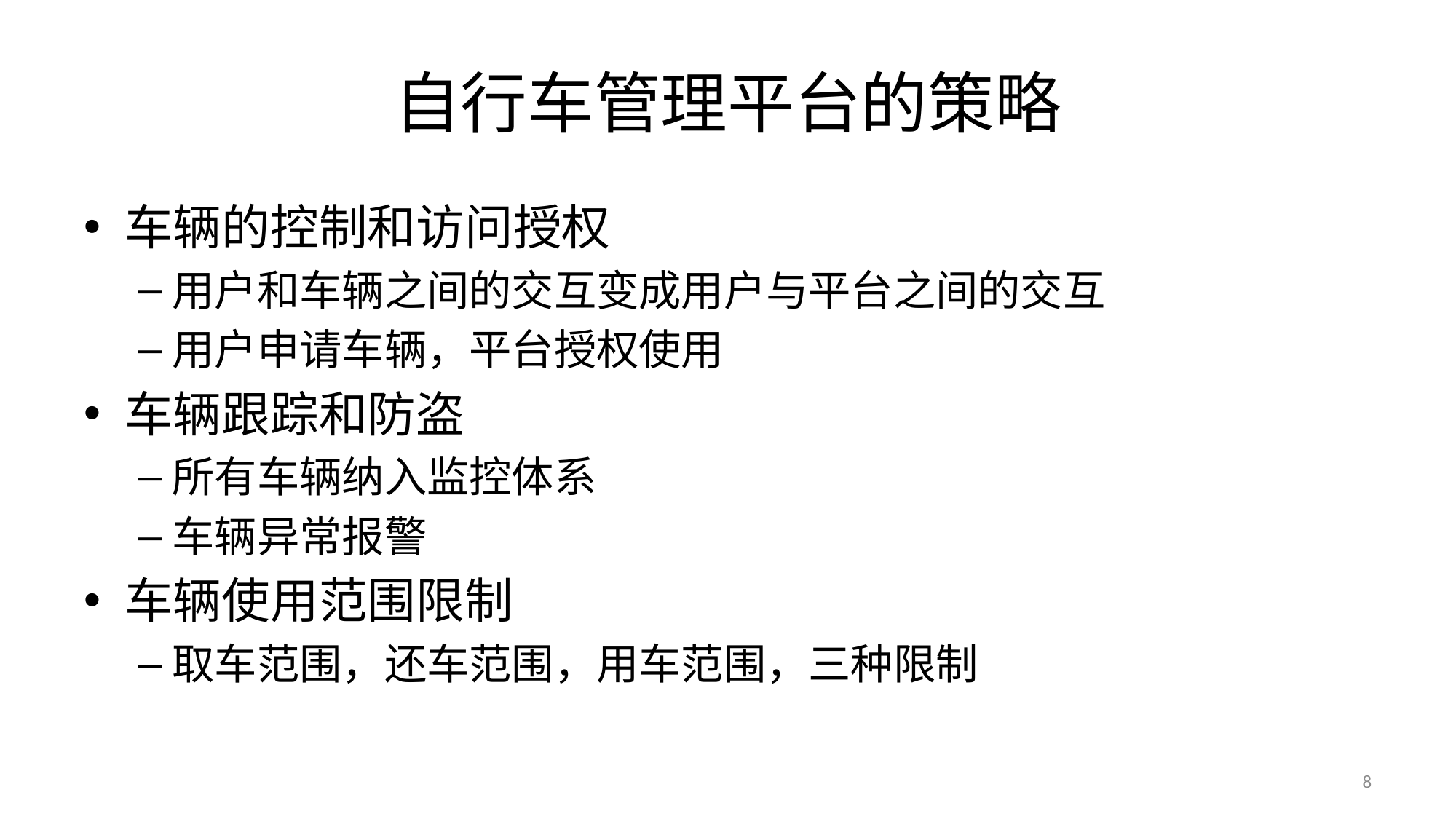

# 自行车管理平台的策略
车辆的控制和访问授权
用户和车辆之间的交互变成用户与平台之间的交互
用户申请车辆，平台授权使用
车辆跟踪和防盗
所有车辆纳入监控体系
车辆异常报警
车辆使用范围限制
取车范围，还车范围，用车范围，三种限制

8